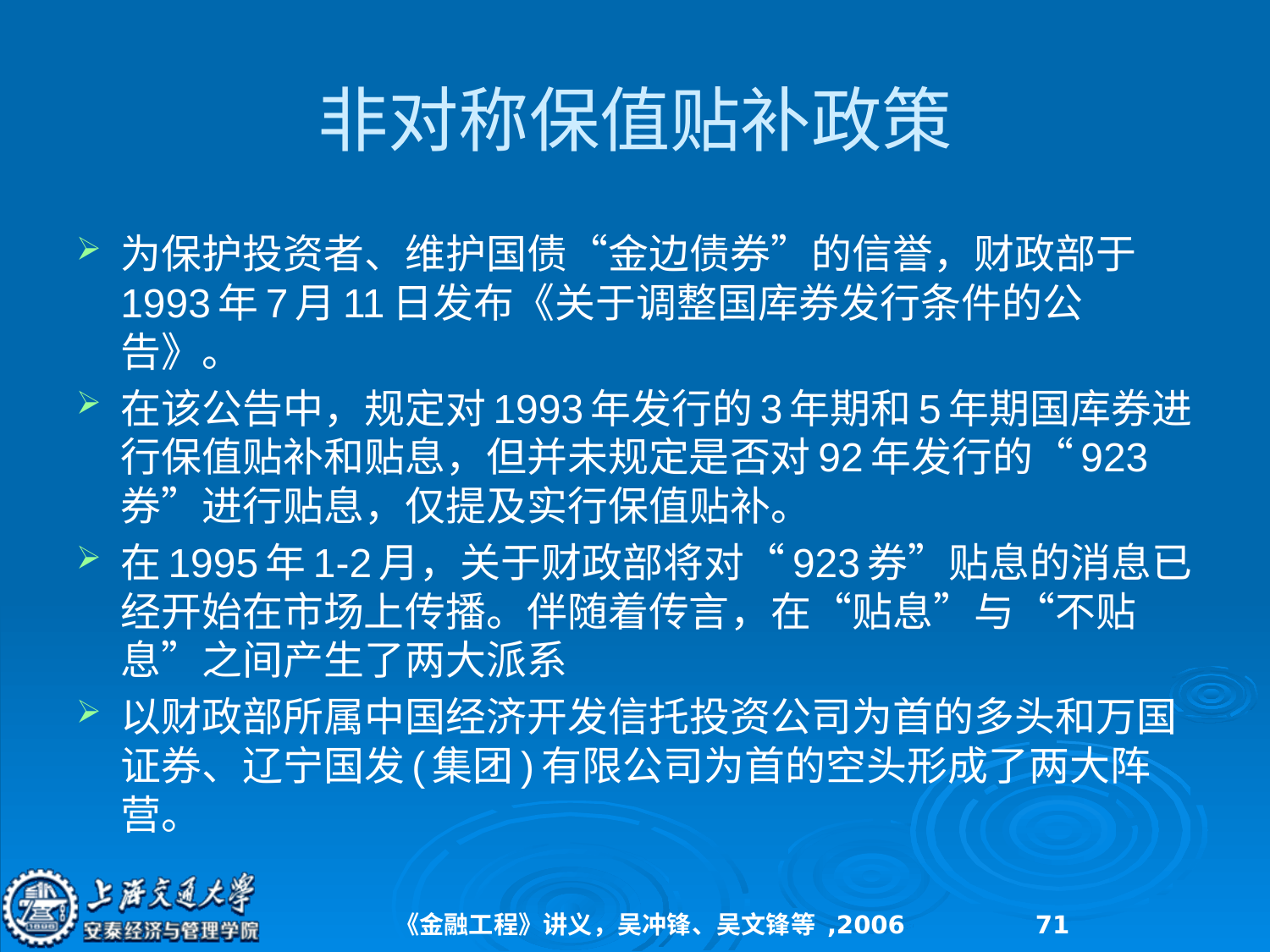

# 非对称保值贴补政策
为保护投资者、维护国债“金边债券”的信誉，财政部于1993年7月11日发布《关于调整国库券发行条件的公告》。
在该公告中，规定对1993年发行的3年期和5年期国库券进行保值贴补和贴息，但并未规定是否对92年发行的“923券”进行贴息，仅提及实行保值贴补。
在1995年1-2月，关于财政部将对“923券”贴息的消息已经开始在市场上传播。伴随着传言，在“贴息”与“不贴息”之间产生了两大派系
以财政部所属中国经济开发信托投资公司为首的多头和万国证券、辽宁国发(集团)有限公司为首的空头形成了两大阵营。